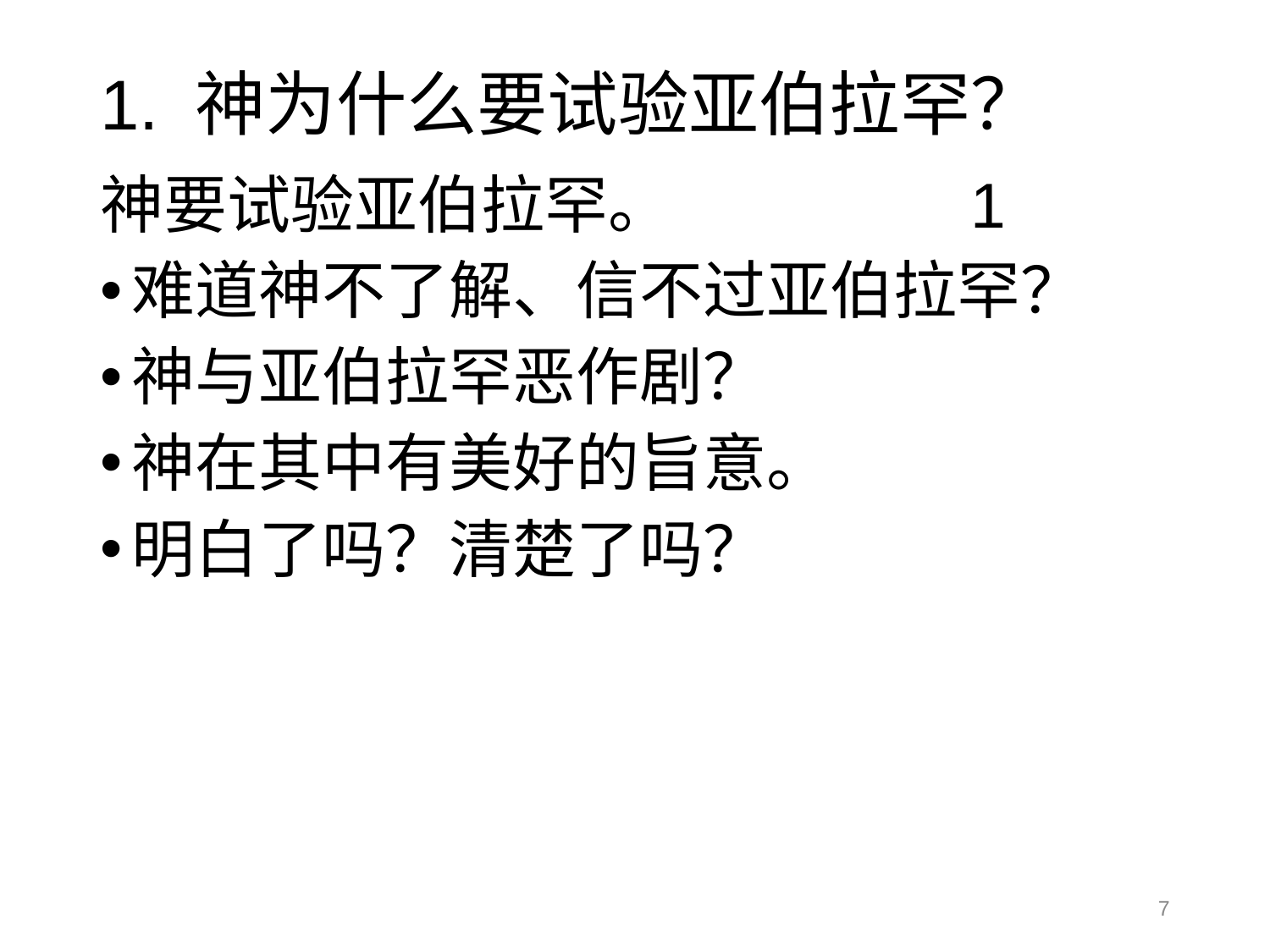

# 1. 神为什么要试验亚伯拉罕？
神要试验亚伯拉罕。                    1
难道神不了解、信不过亚伯拉罕？
神与亚伯拉罕恶作剧？
神在其中有美好的旨意。
明白了吗？清楚了吗？
7